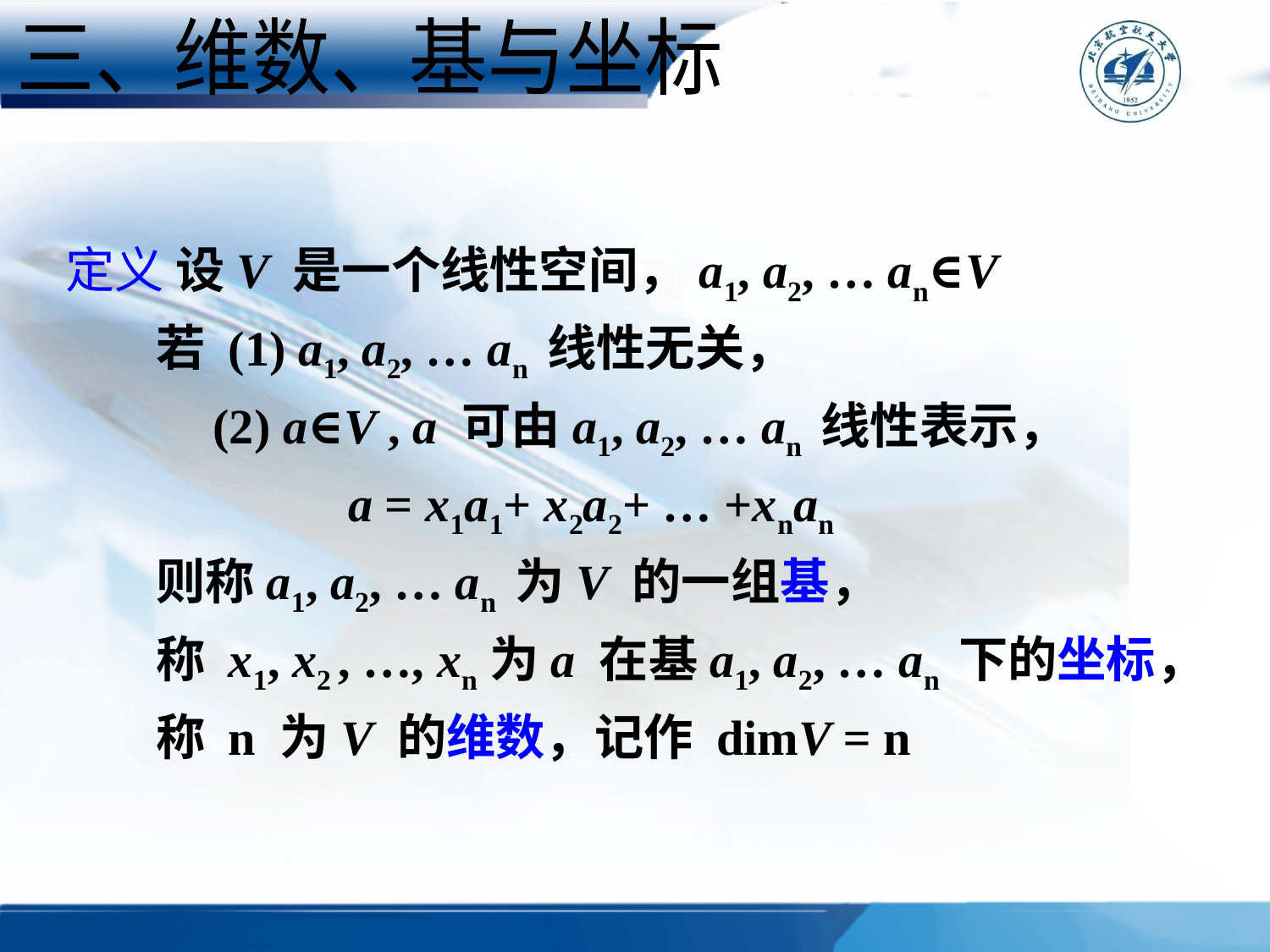

三、维数、基与坐标
定义 设V 是一个线性空间，a1, a2, … an∈V
       若 (1) a1, a2, … an 线性无关，
            (2) a∈V , a 可由a1, a2, … an 线性表示，
                       a = x1a1+ x2a2+ … +xnan
       则称a1, a2, … an 为V 的一组基，
       称 x1, x2 , …, xn为a 在基a1, a2, … an 下的坐标，
       称 n 为V 的维数，记作 dimV = n